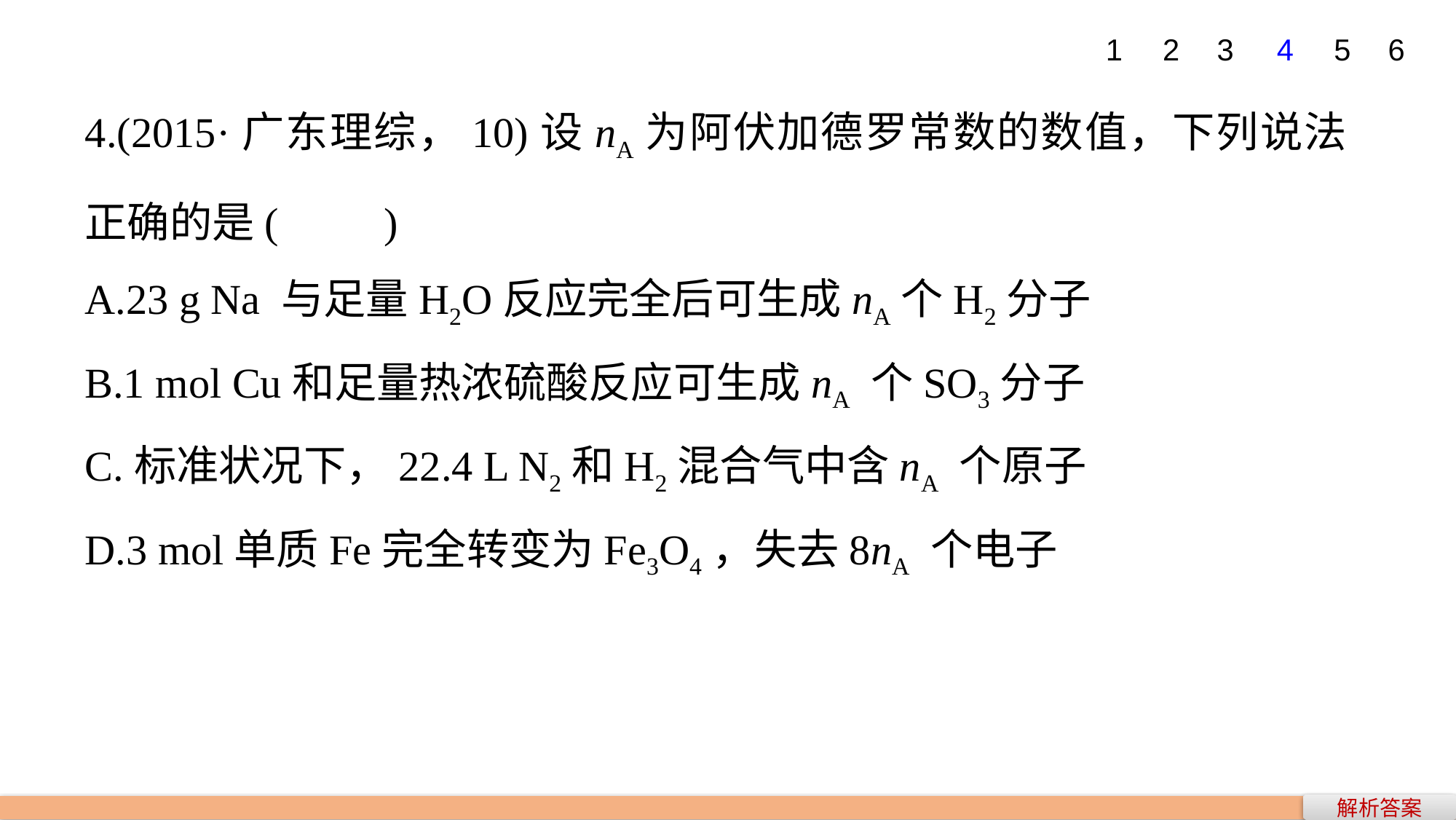

1
2
3
4
5
6
4.(2015·广东理综，10)设nA为阿伏加德罗常数的数值，下列说法正确的是(　　)
A.23 g Na 与足量H2O反应完全后可生成nA个H2分子
B.1 mol Cu和足量热浓硫酸反应可生成nA 个SO3分子
C.标准状况下，22.4 L N2和H2混合气中含nA 个原子
D.3 mol单质Fe完全转变为Fe3O4，失去8nA 个电子
解析答案